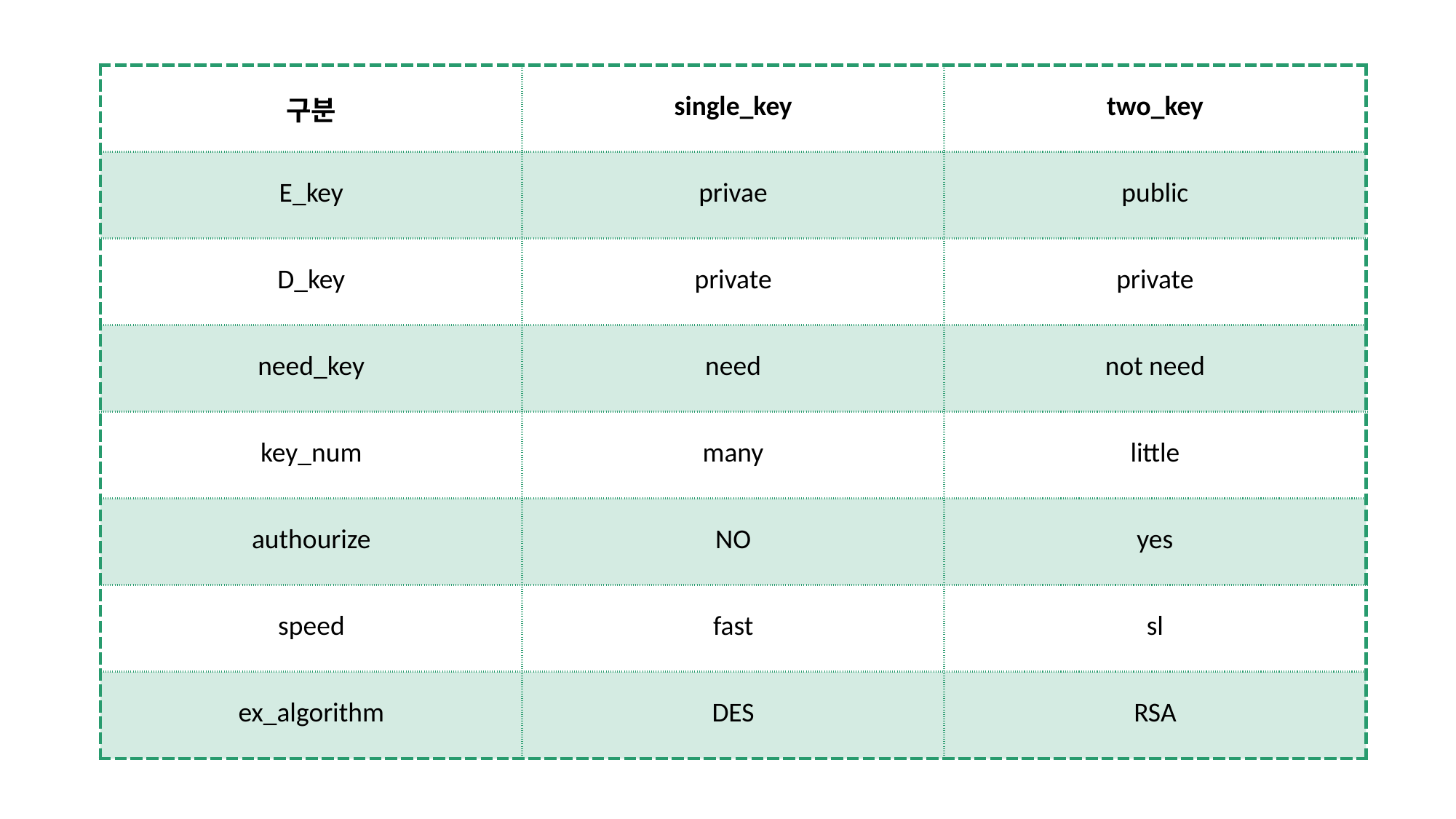

| 구분 | single\_key | two\_key |
| --- | --- | --- |
| E\_key | privae | public |
| D\_key | private | private |
| need\_key | need | not need |
| key\_num | many | little |
| authourize | NO | yes |
| speed | fast | sl |
| ex\_algorithm | DES | RSA |